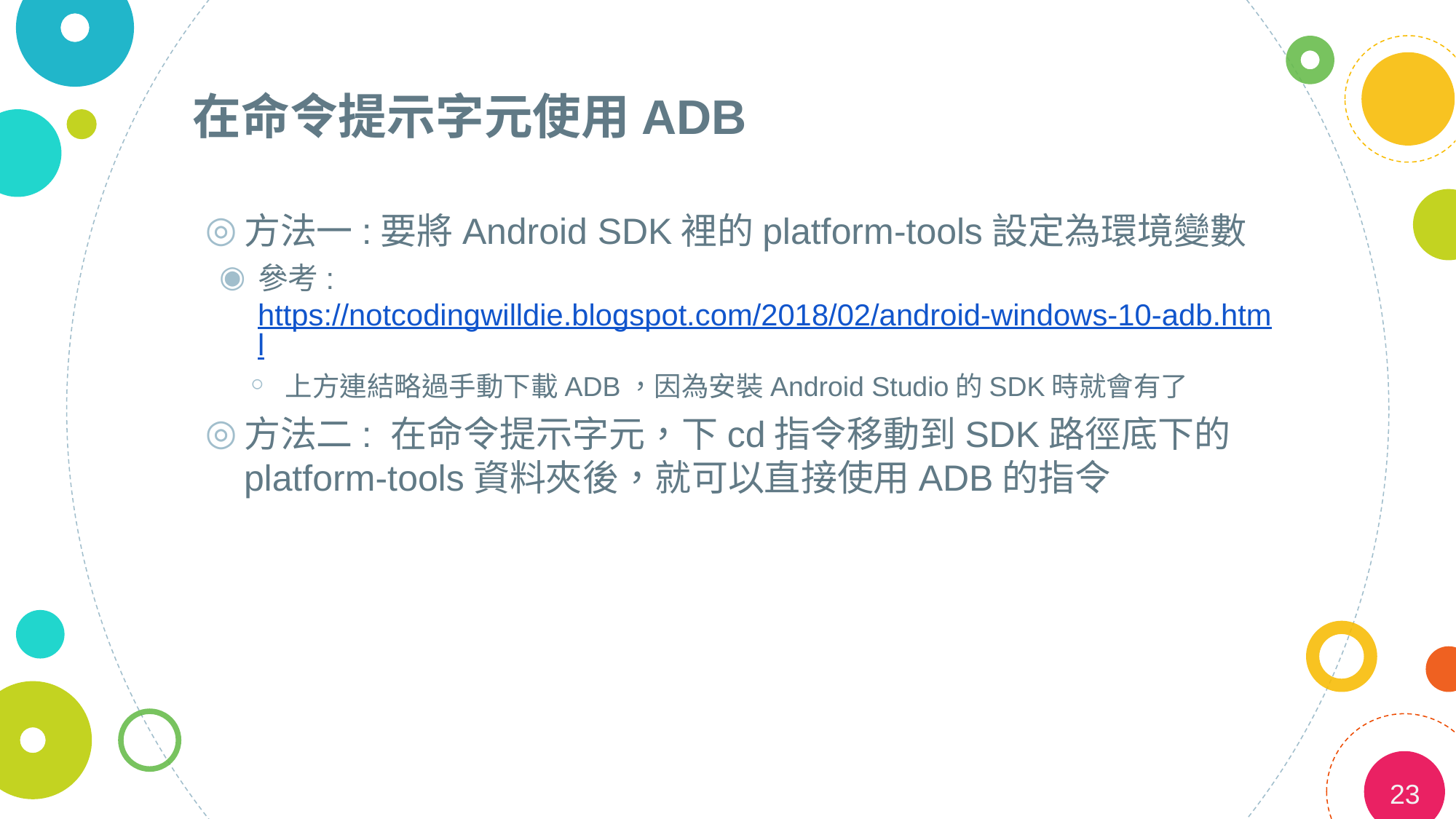

# 在命令提示字元使用ADB
方法一:要將Android SDK裡的platform-tools設定為環境變數
參考: https://notcodingwilldie.blogspot.com/2018/02/android-windows-10-adb.html
上方連結略過手動下載ADB，因為安裝Android Studio的SDK時就會有了
方法二: 在命令提示字元，下cd指令移動到SDK路徑底下的 platform-tools資料夾後，就可以直接使用ADB的指令
23